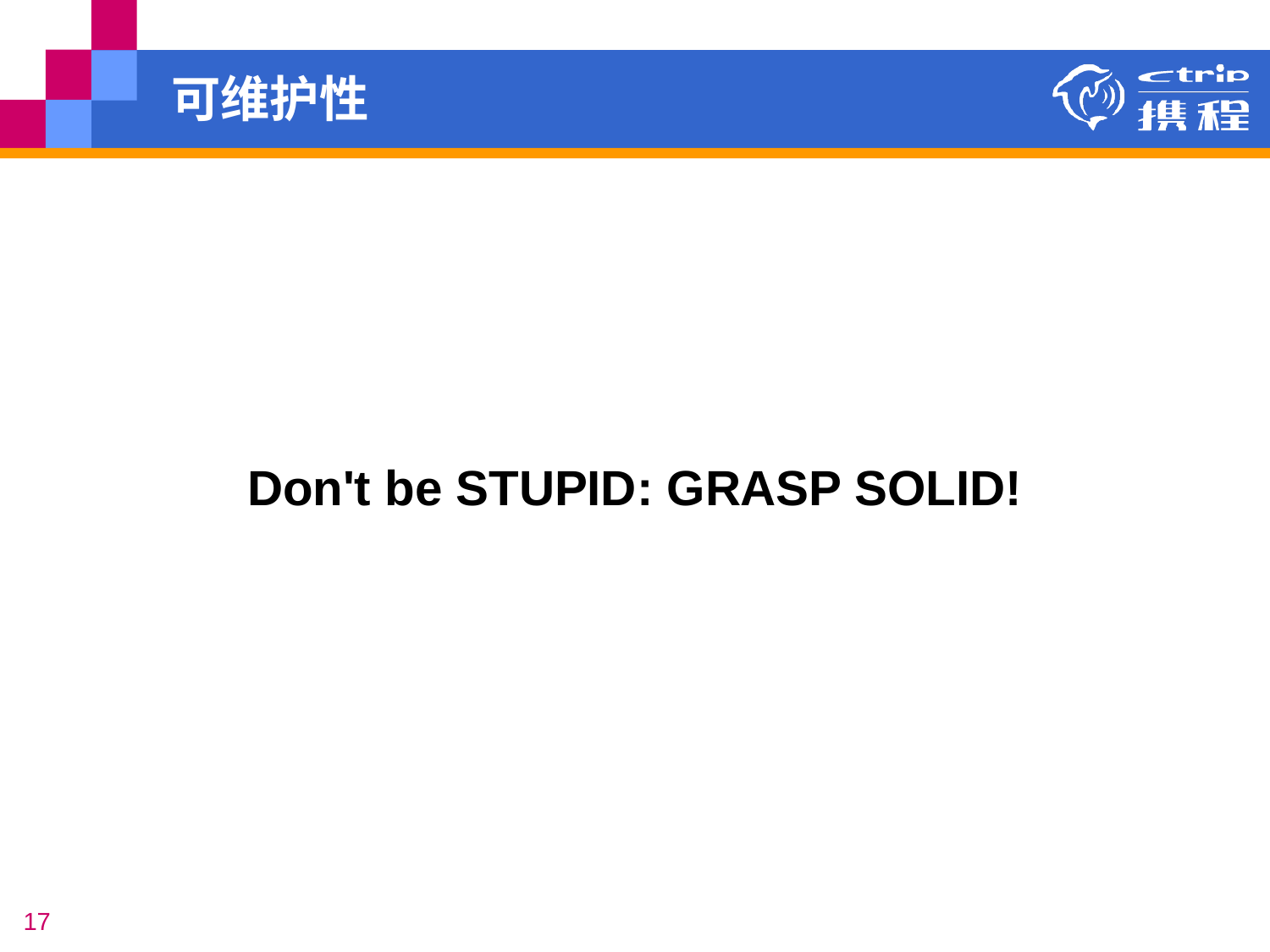

# 可维护性
Don't be STUPID: GRASP SOLID!
17